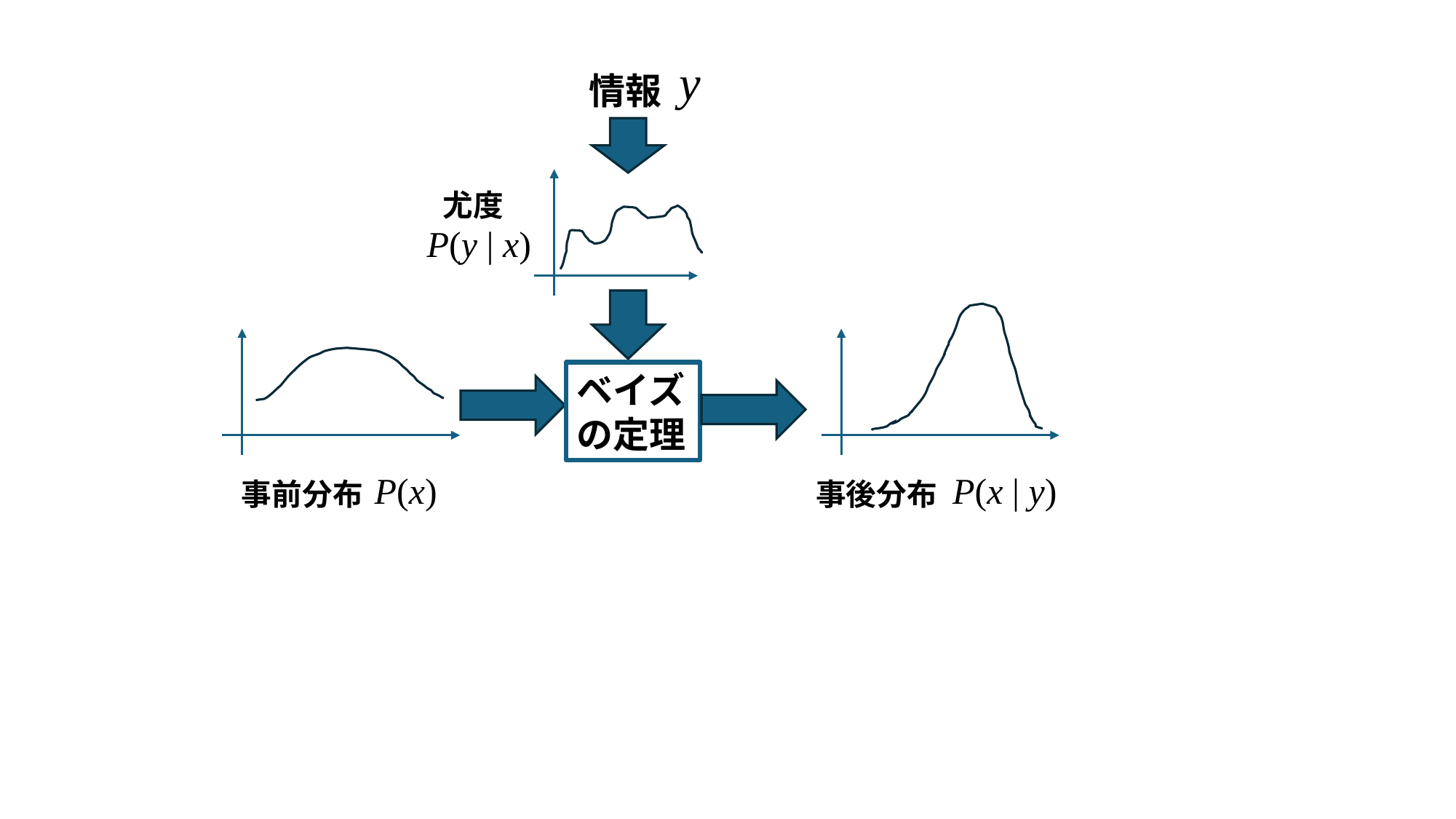

y
情報

尤度

P(y | x)

ベイズ
の定理

P(x)
P(x | y)
事前分布
事後分布